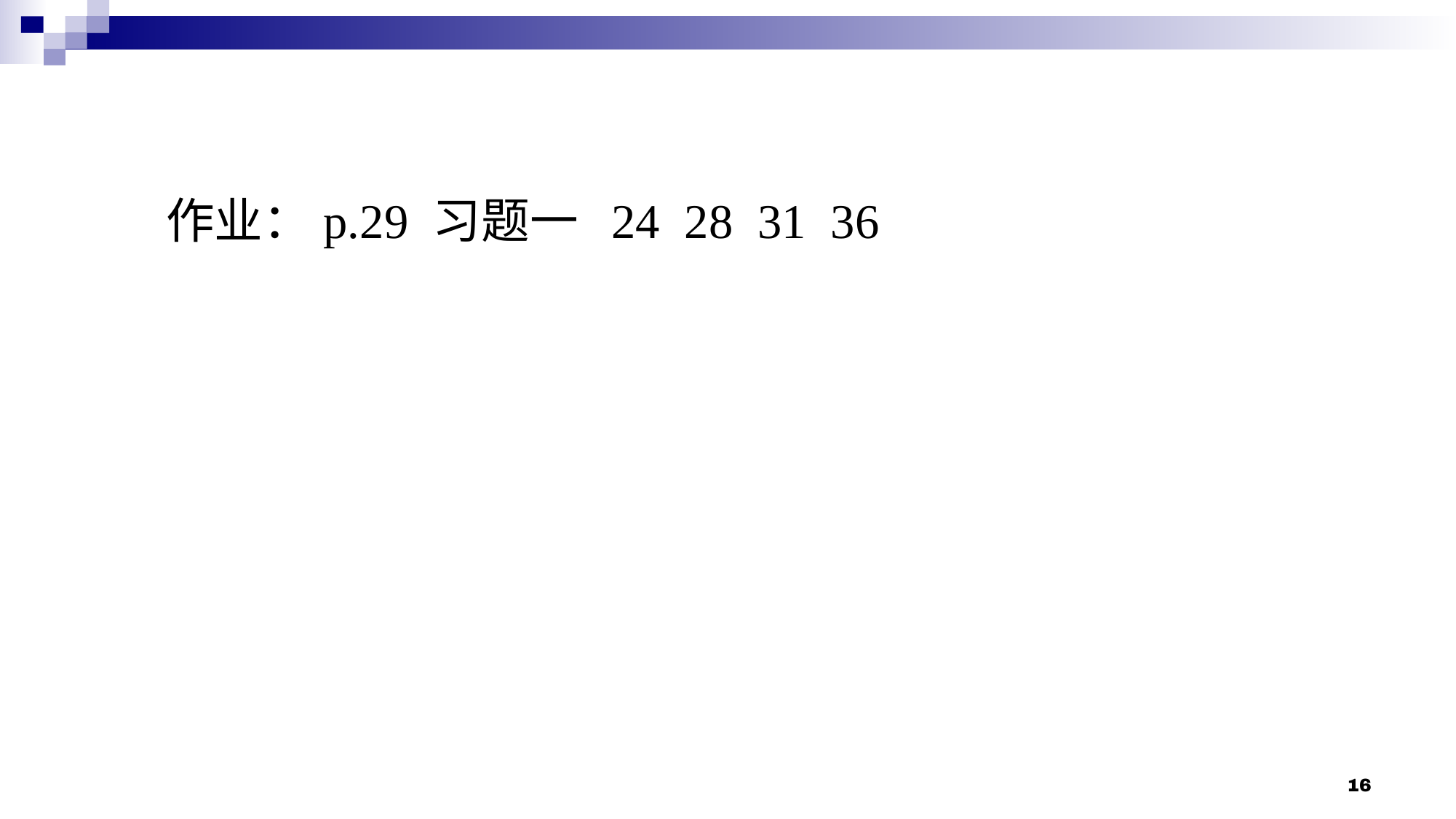

作业：p.29 习题一  24  28  31  36
16